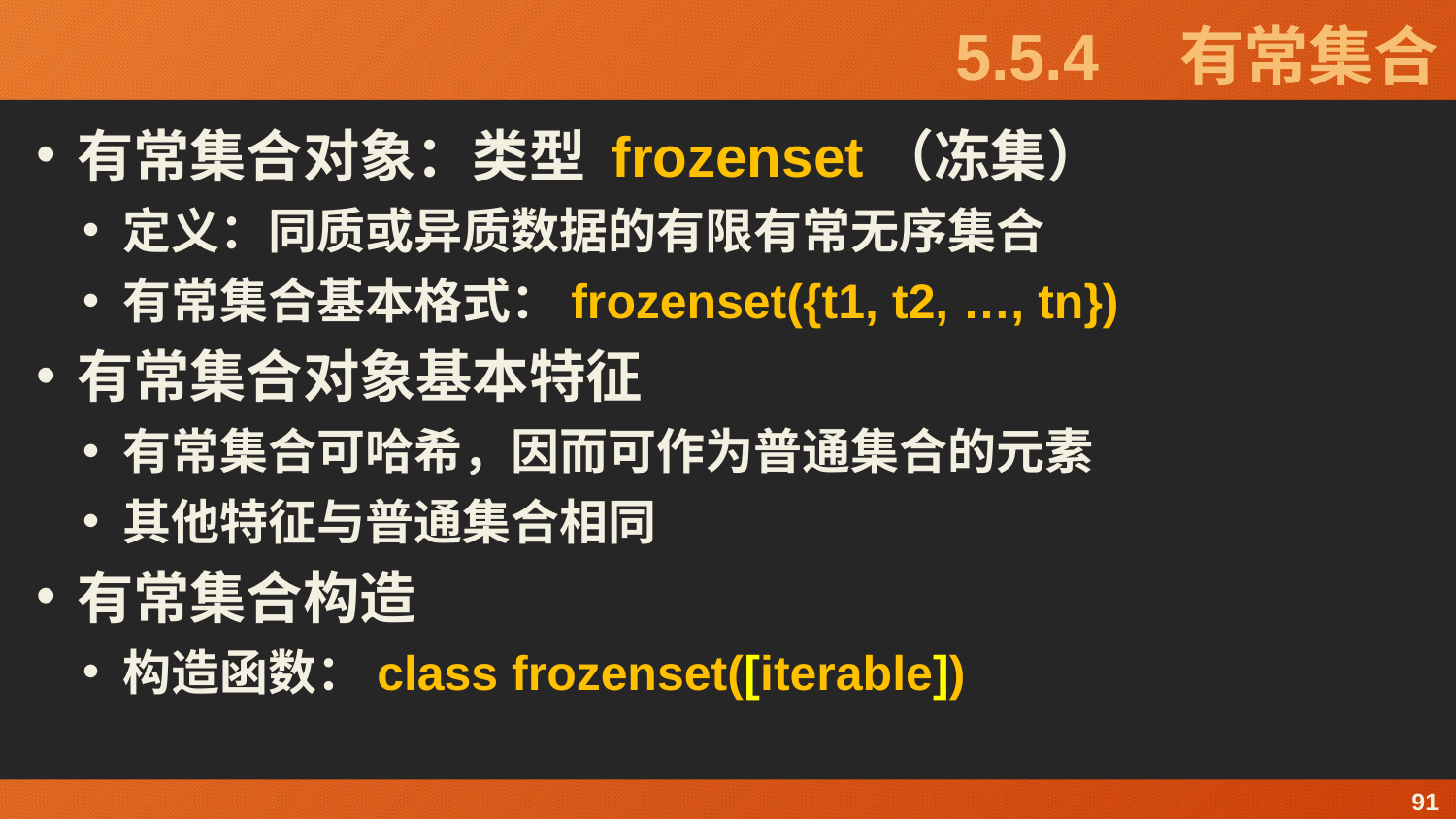

# 5.5.4　有常集合
有常集合对象：类型 frozenset（冻集）
定义：同质或异质数据的有限有常无序集合
有常集合基本格式：frozenset({t1, t2, …, tn})
有常集合对象基本特征
有常集合可哈希，因而可作为普通集合的元素
其他特征与普通集合相同
有常集合构造
构造函数：class frozenset([iterable])
91